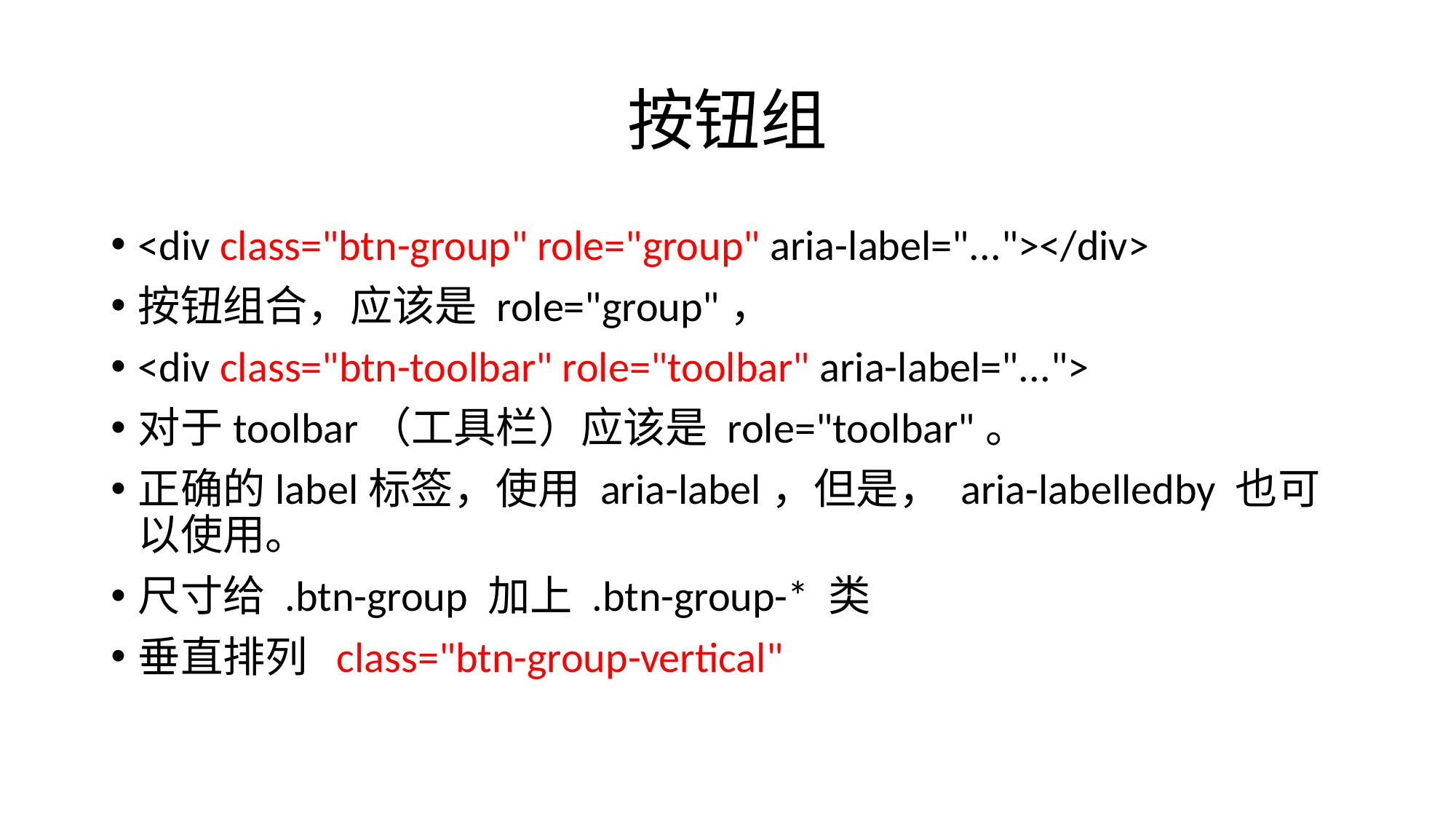

# 按钮组
<div class="btn-group" role="group" aria-label="..."></div>
按钮组合，应该是 role="group"，
<div class="btn-toolbar" role="toolbar" aria-label="...">
对于toolbar（工具栏）应该是 role="toolbar"。
正确的label标签，使用 aria-label，但是， aria-labelledby 也可以使用。
尺寸给 .btn-group 加上 .btn-group-* 类
垂直排列  class="btn-group-vertical"